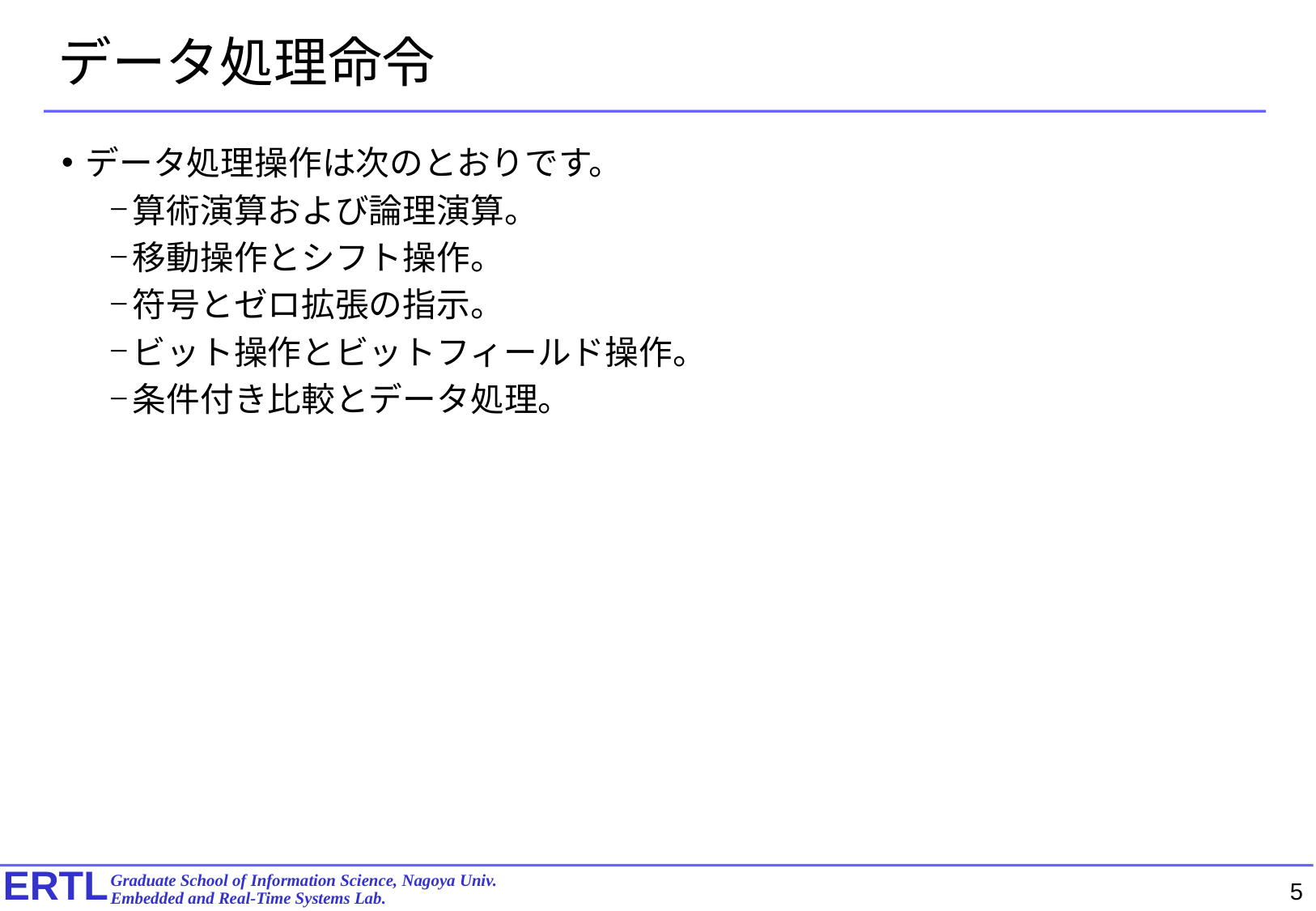

# データ処理命令
データ処理操作は次のとおりです。
算術演算および論理演算。
移動操作とシフト操作。
符号とゼロ拡張の指示。
ビット操作とビットフィールド操作。
条件付き比較とデータ処理。

5